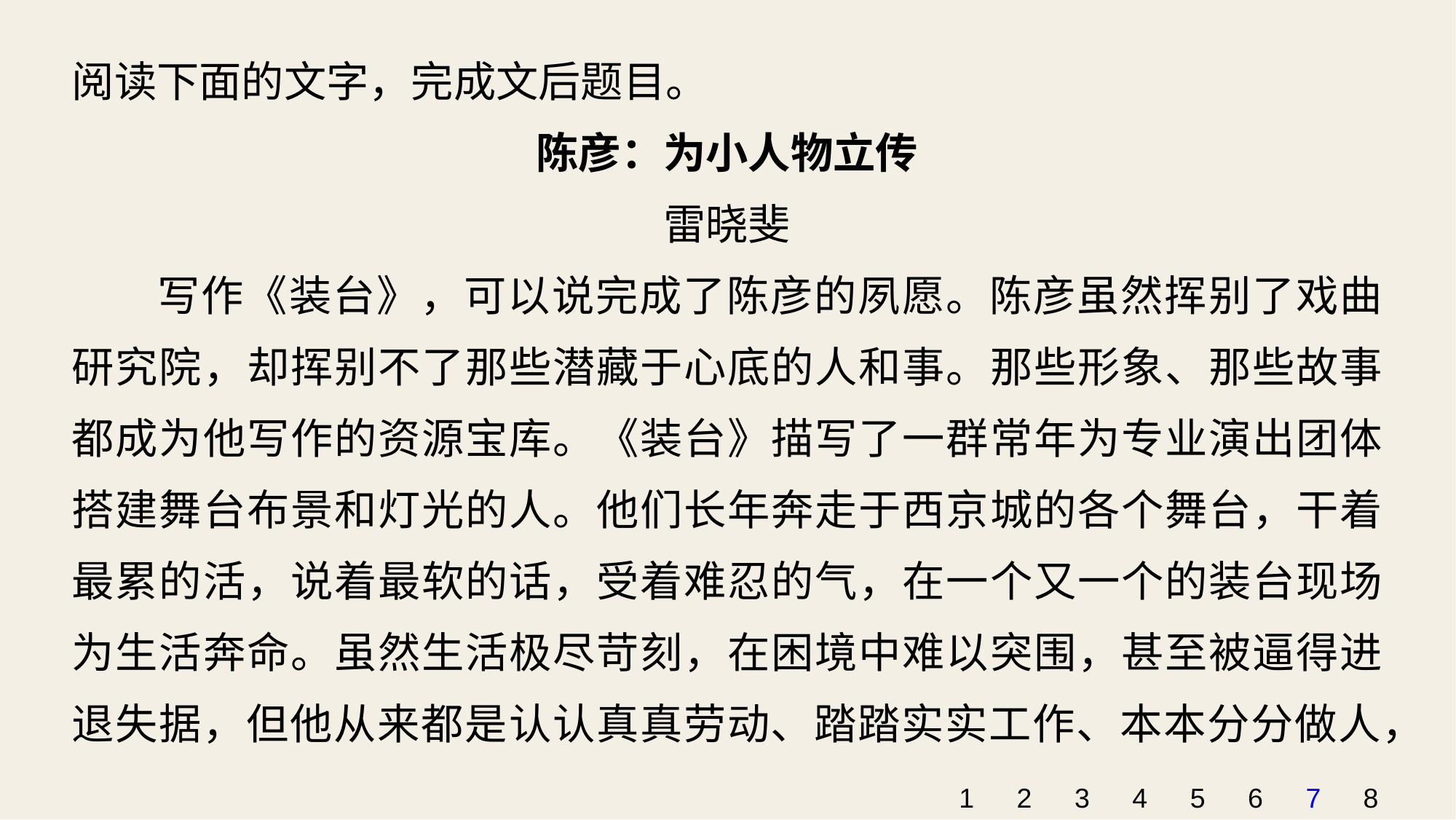

阅读下面的文字，完成文后题目。
陈彦：为小人物立传
雷晓斐
写作《装台》，可以说完成了陈彦的夙愿。陈彦虽然挥别了戏曲研究院，却挥别不了那些潜藏于心底的人和事。那些形象、那些故事都成为他写作的资源宝库。《装台》描写了一群常年为专业演出团体搭建舞台布景和灯光的人。他们长年奔走于西京城的各个舞台，干着最累的活，说着最软的话，受着难忍的气，在一个又一个的装台现场为生活奔命。虽然生活极尽苛刻，在困境中难以突围，甚至被逼得进退失据，但他从来都是认认真真劳动、踏踏实实工作、本本分分做人，
1
2
3
4
5
6
7
8